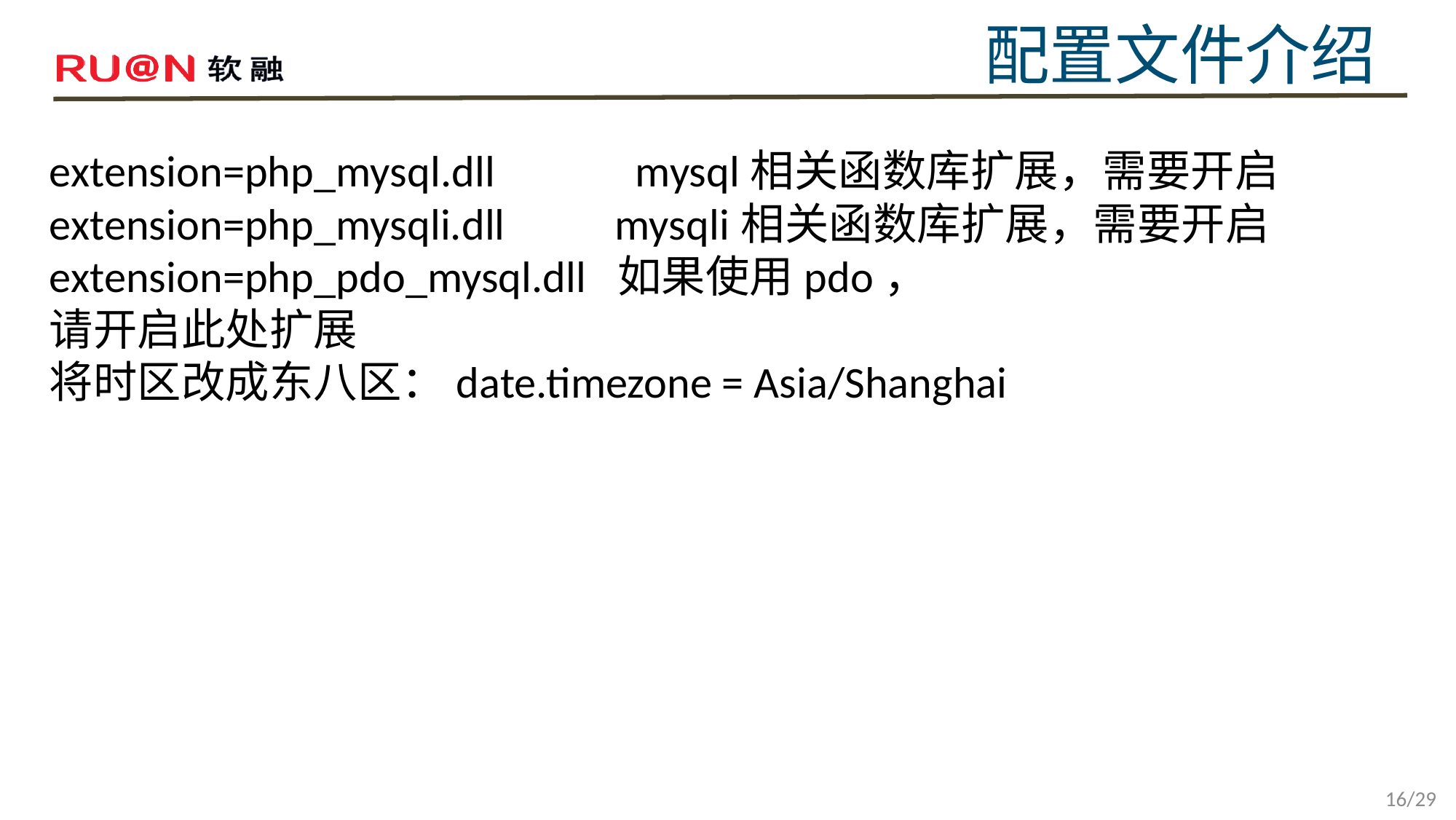

配置文件介绍
extension=php_mysql.dll	    mysql相关函数库扩展，需要开启
extension=php_mysqli.dll           mysqli相关函数库扩展，需要开启
extension=php_pdo_mysql.dll  如果使用pdo，
请开启此处扩展
将时区改成东八区：date.timezone = Asia/Shanghai
16/29